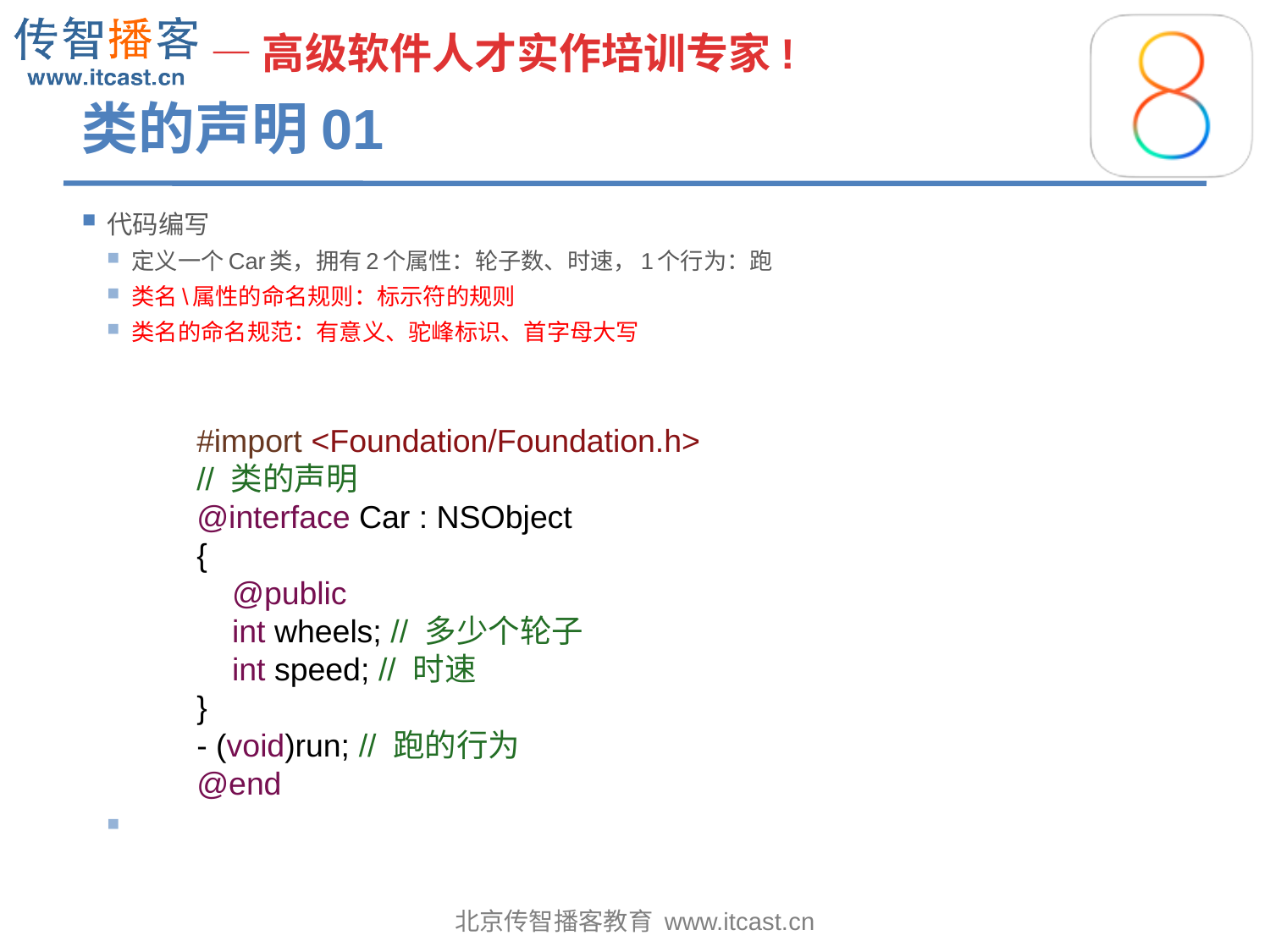

# 类的声明01
代码编写
定义一个Car类，拥有2个属性：轮子数、时速，1个行为：跑
类名\属性的命名规则：标示符的规则
类名的命名规范：有意义、驼峰标识、首字母大写

#import <Foundation/Foundation.h>
// 类的声明
@interface Car : NSObject
{
    @public
    int wheels; // 多少个轮子
    int speed; // 时速
}
- (void)run; // 跑的行为
@end